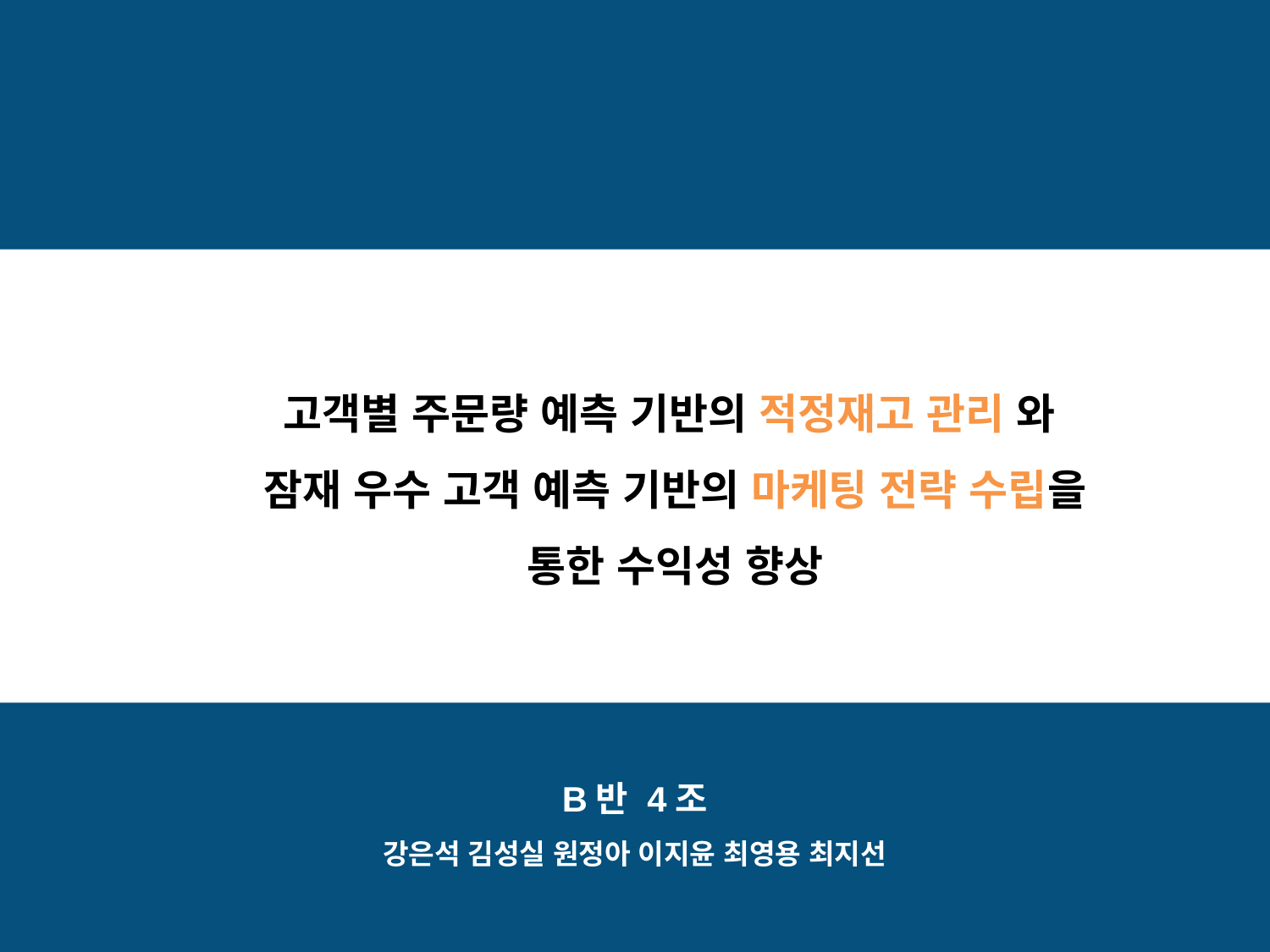

ㅇ라ㅓㅇ라ㅣㅓ마ㅣ
고객별 주문량 예측 기반의 적정재고 관리 와
잠재 우수 고객 예측 기반의 마케팅 전략 수립을
통한 수익성 향상
B반 4조
강은석 김성실 원정아 이지윤 최영용 최지선